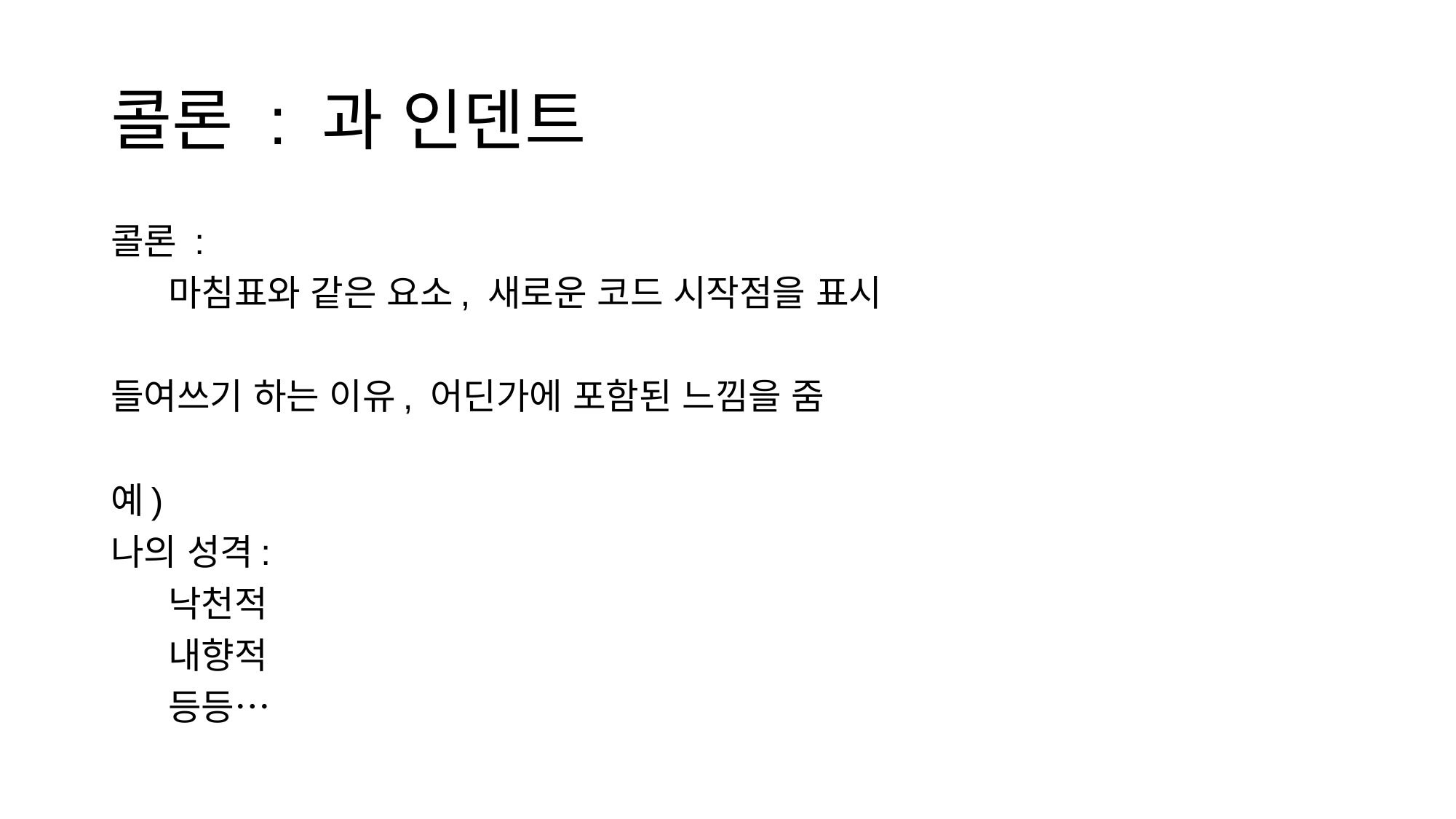

# 콜론 : 과 인덴트
콜론 :
     마침표와 같은 요소, 새로운 코드 시작점을 표시

들여쓰기 하는 이유, 어딘가에 포함된 느낌을 줌

예)
나의 성격:
     낙천적
     내향적
     등등…